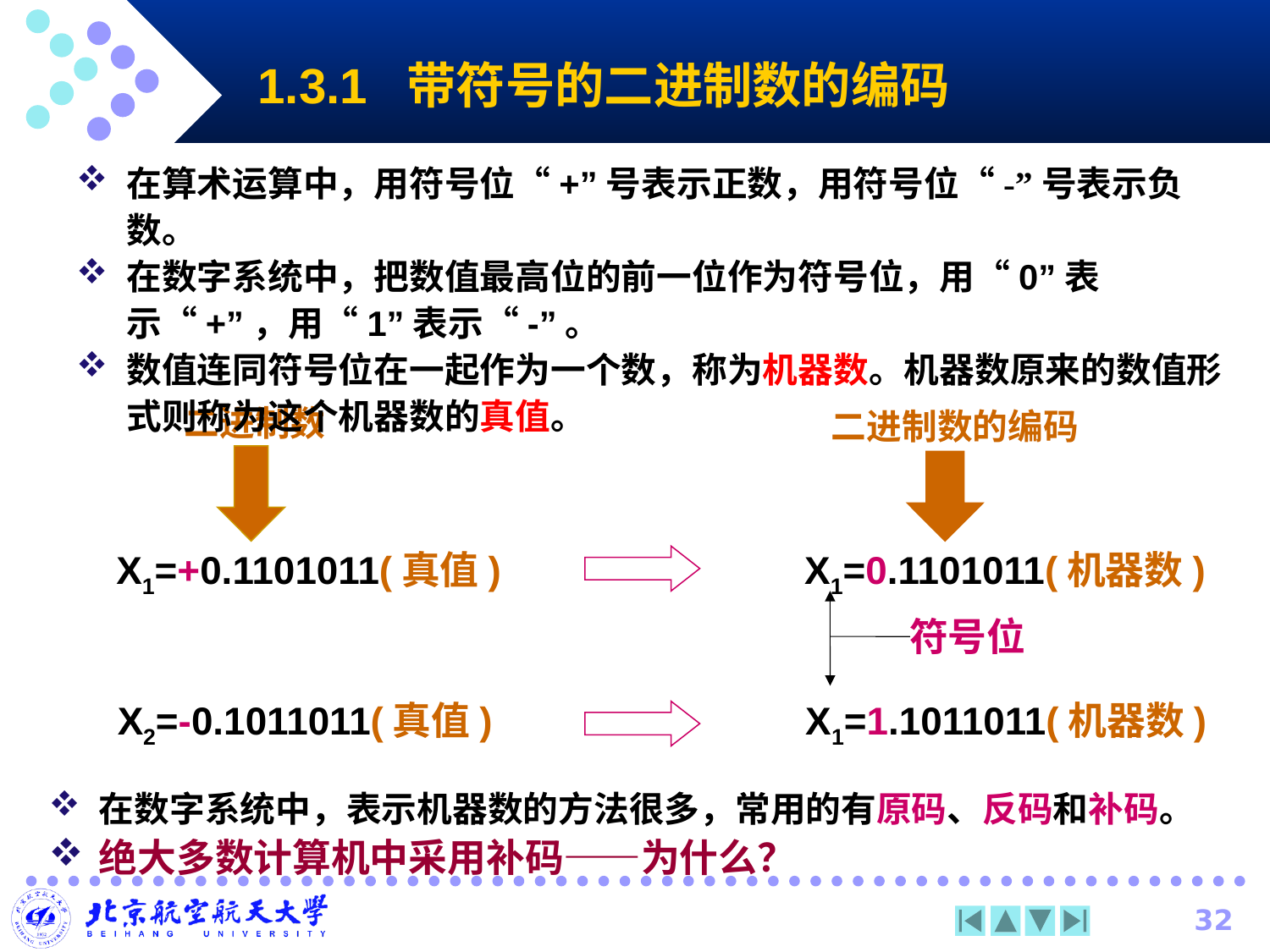

# 1.3.1  带符号的二进制数的编码
在算术运算中，用符号位“+”号表示正数，用符号位“-”号表示负数。
在数字系统中，把数值最高位的前一位作为符号位，用“0”表示“+”，用“1”表示“-”。
数值连同符号位在一起作为一个数，称为机器数。机器数原来的数值形式则称为这个机器数的真值。
二进制数

二进制数的编码

X1=+0.1101011(真值)	  	            X1=0.1101011(机器数)

符号位

X2=-0.1011011(真值)		            X1=1.1011011(机器数)

在数字系统中，表示机器数的方法很多，常用的有原码、反码和补码。
绝大多数计算机中采用补码——为什么？
32